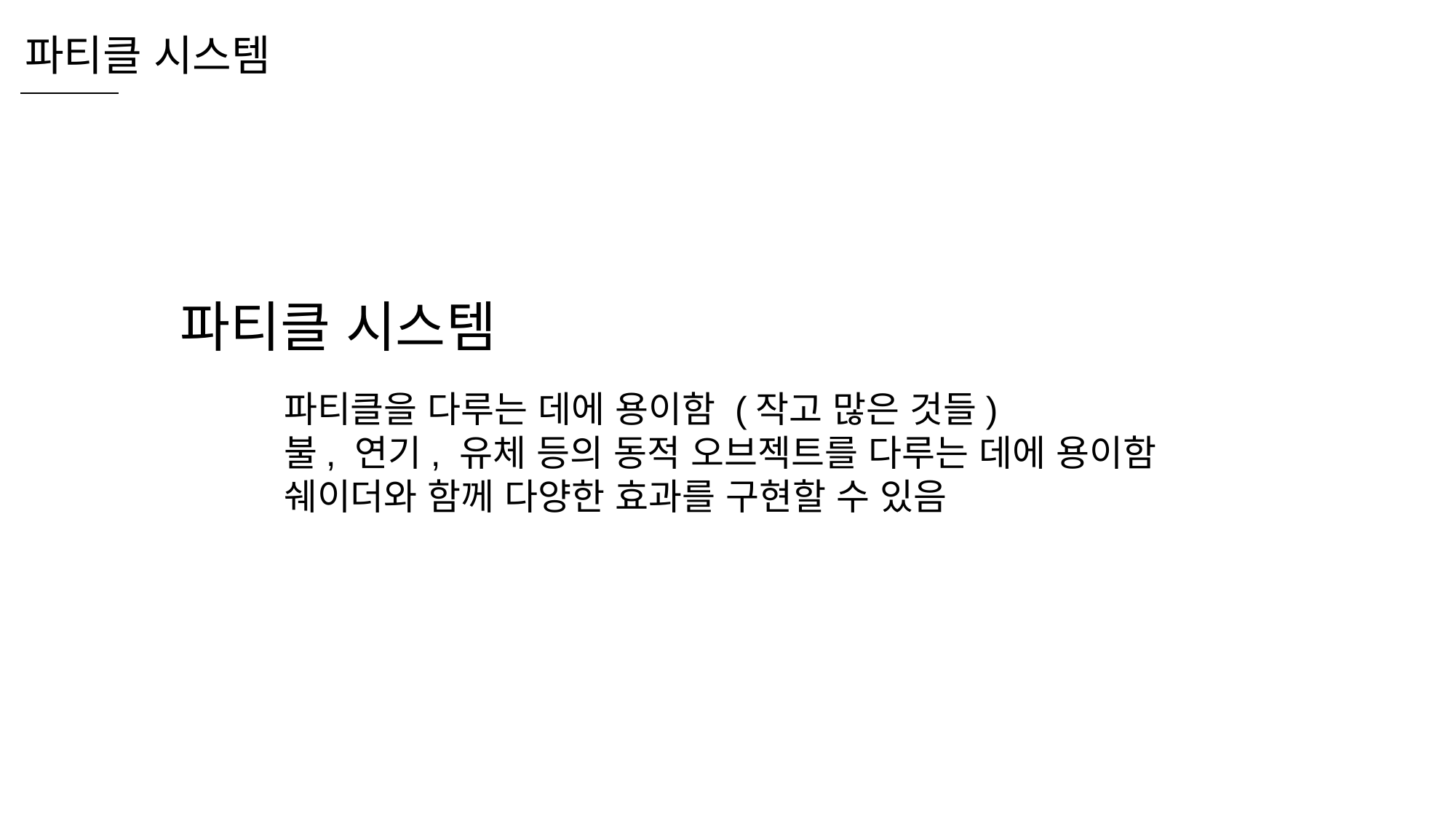

파티클 시스템
파티클 시스템
파티클을 다루는 데에 용이함 (작고 많은 것들)
불, 연기, 유체 등의 동적 오브젝트를 다루는 데에 용이함
쉐이더와 함께 다양한 효과를 구현할 수 있음